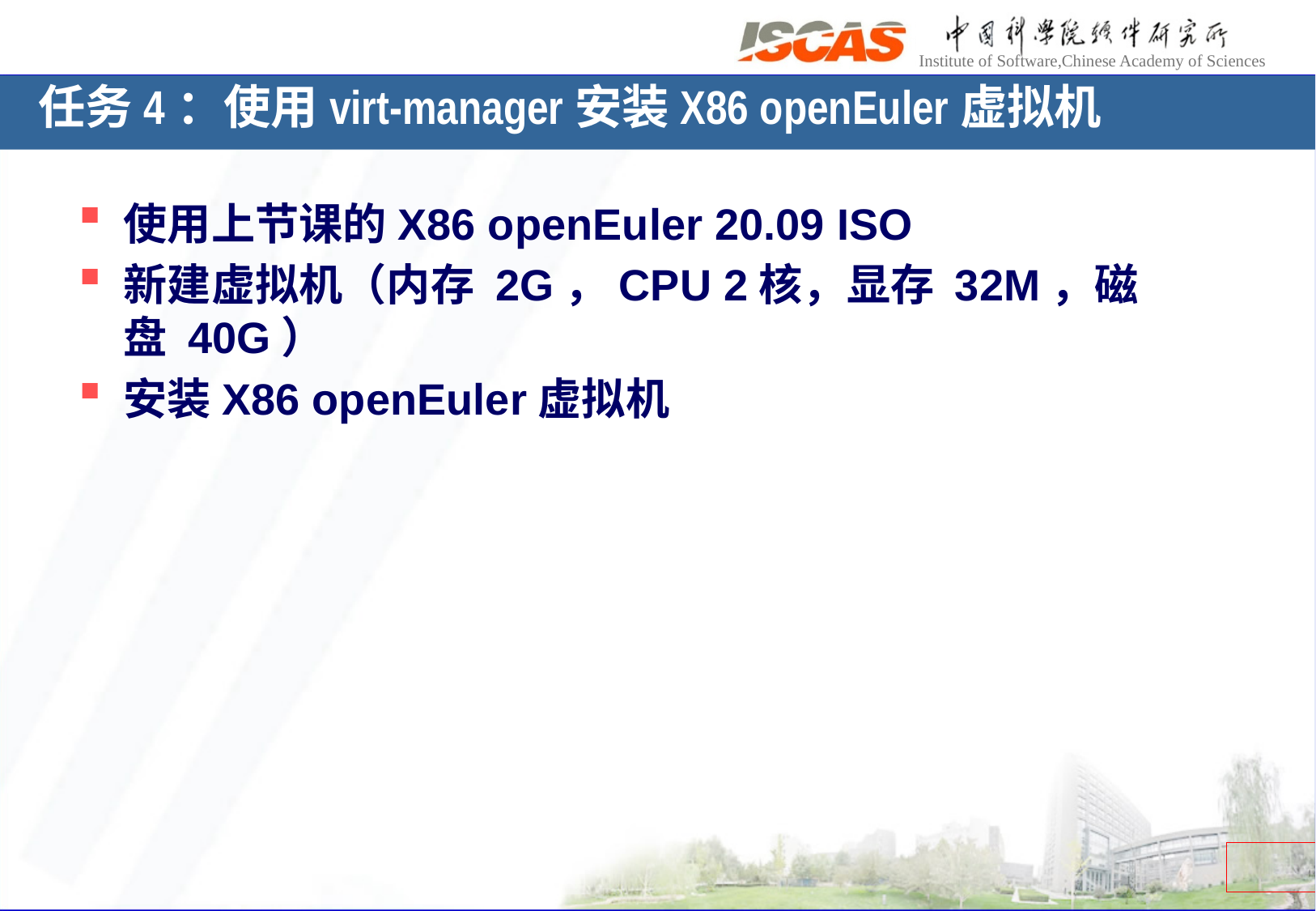

任务4：使用virt-manager安装X86 openEuler虚拟机
使用上节课的X86 openEuler 20.09 ISO
新建虚拟机（内存 2G，CPU 2核，显存 32M，磁盘 40G）
安装X86 openEuler虚拟机